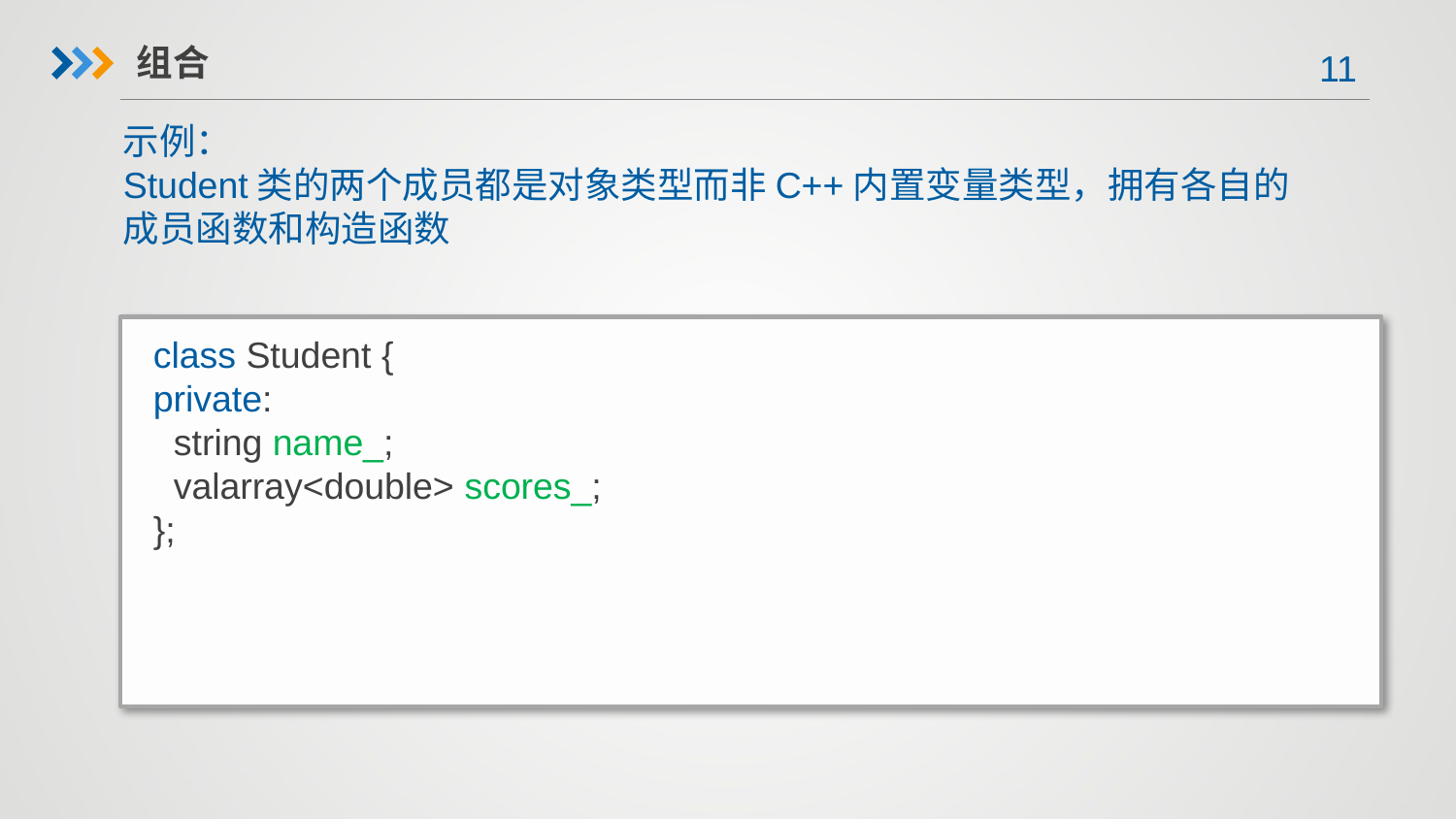

组合
示例：
Student类的两个成员都是对象类型而非C++内置变量类型，拥有各自的成员函数和构造函数

class Student {
private:
  string name_;
  valarray<double> scores_;
};